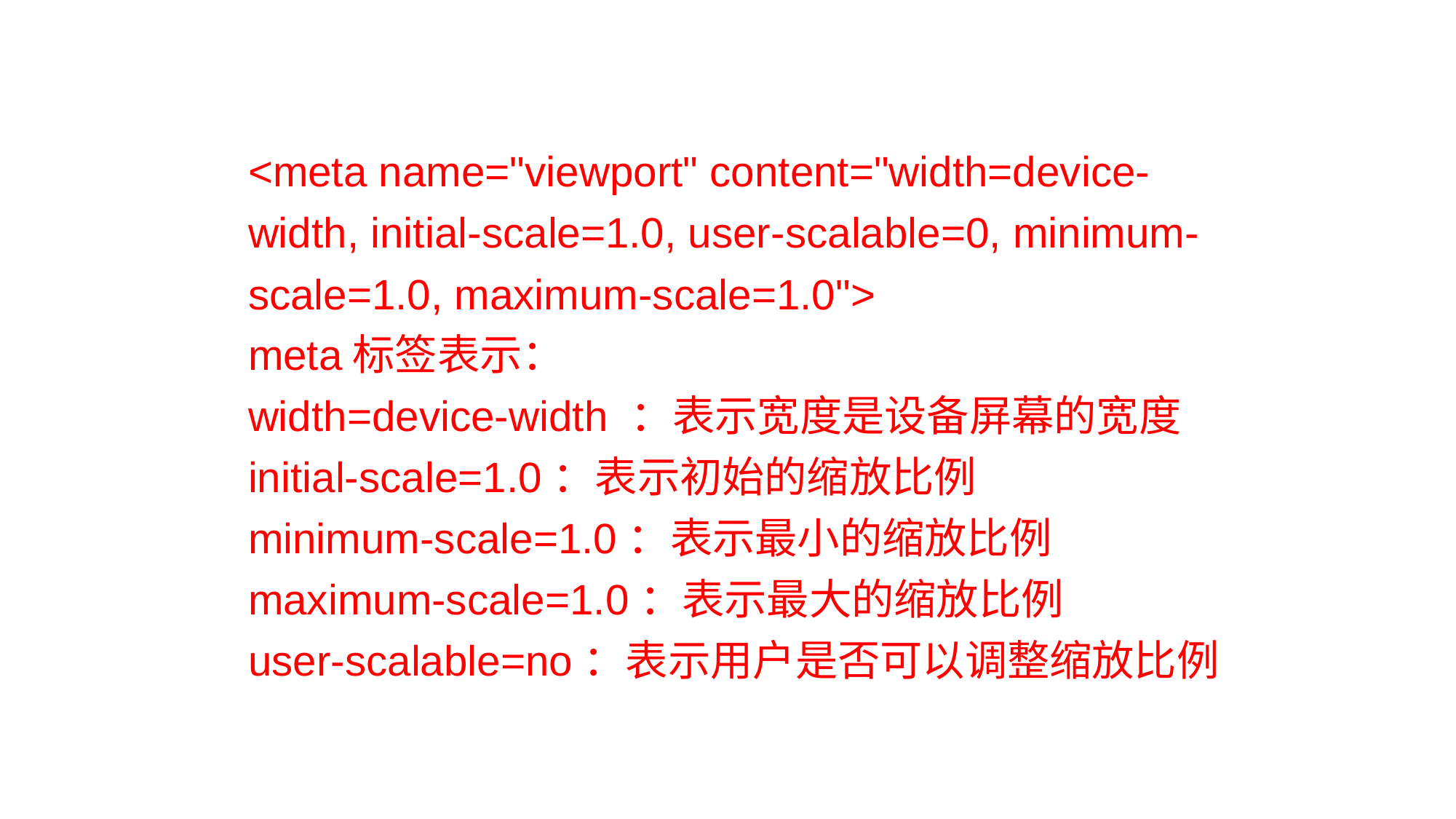

# 内容提要
<meta name="viewport" content="width=device-width, initial-scale=1.0, user-scalable=0, minimum-scale=1.0, maximum-scale=1.0">
meta标签表示：
width=device-width ：表示宽度是设备屏幕的宽度
initial-scale=1.0：表示初始的缩放比例
minimum-scale=1.0：表示最小的缩放比例
maximum-scale=1.0：表示最大的缩放比例
user-scalable=no：表示用户是否可以调整缩放比例